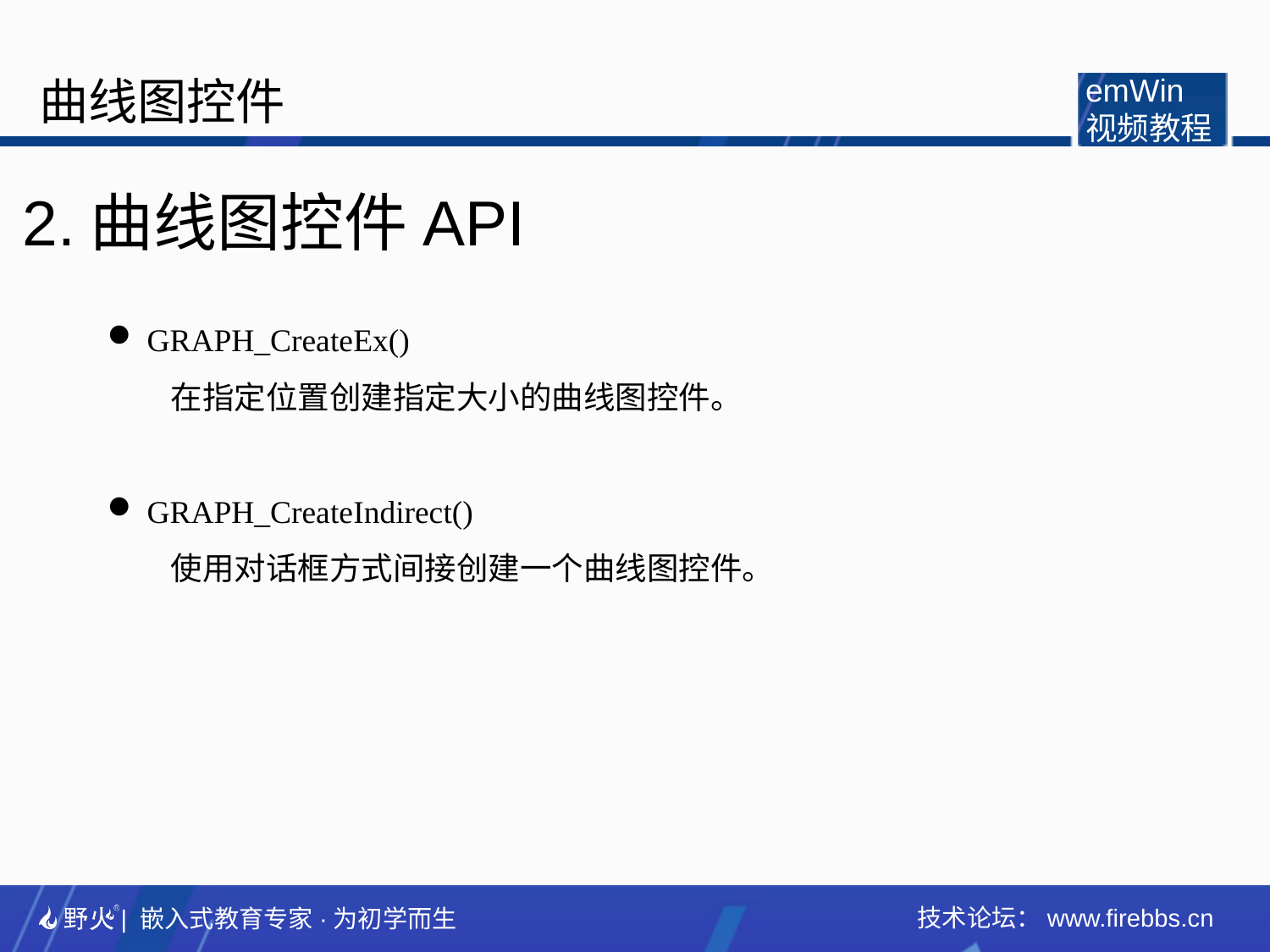

曲线图控件
emWin
视频教程
2.曲线图控件API
GRAPH_CreateEx()
在指定位置创建指定大小的曲线图控件。

GRAPH_CreateIndirect()
使用对话框方式间接创建一个曲线图控件。